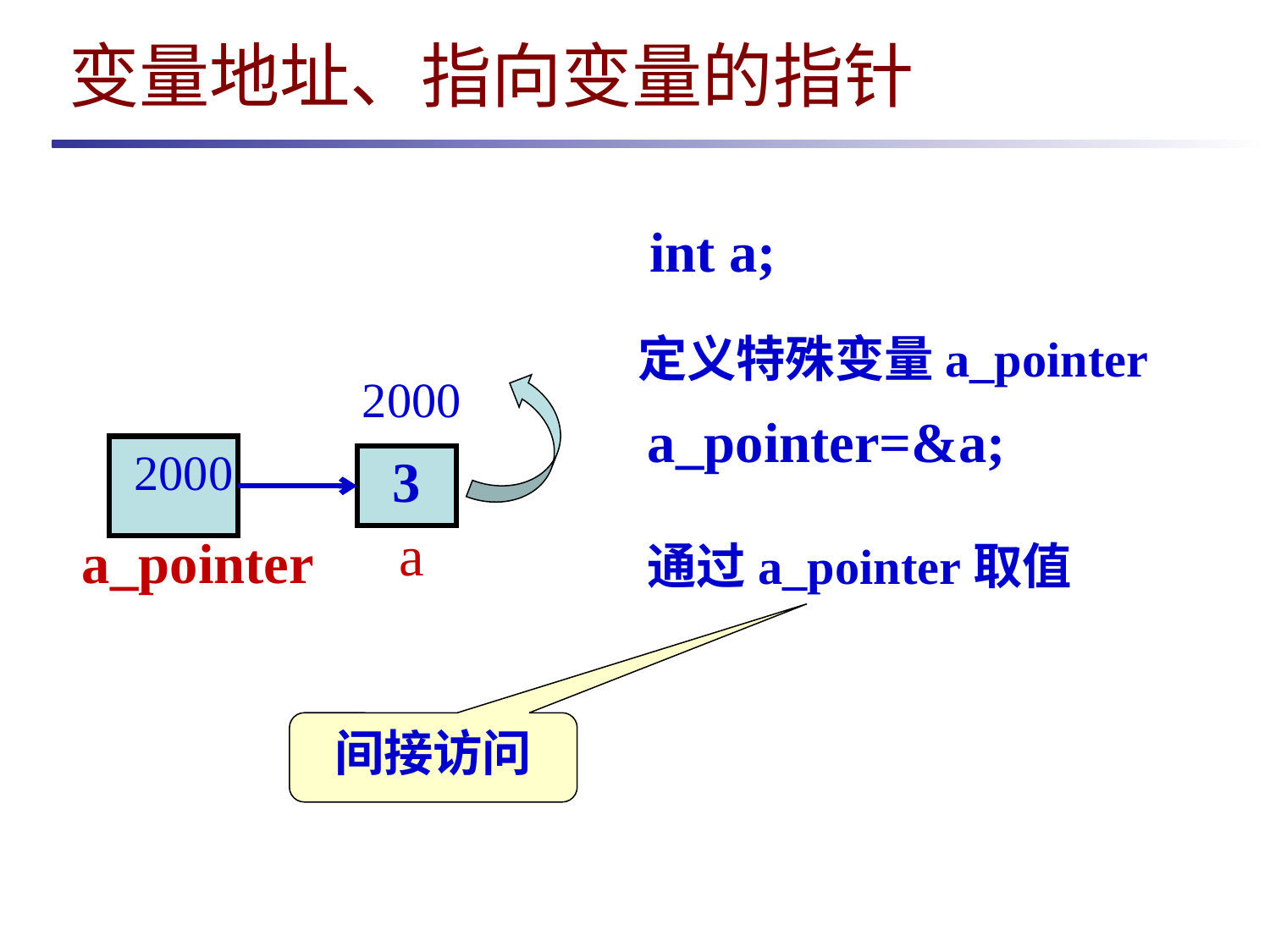

# 变量地址、指向变量的指针
int a;
定义特殊变量a_pointer
2000

a_pointer=&a;

2000
3
a
a_pointer
通过a_pointer取值
间接访问